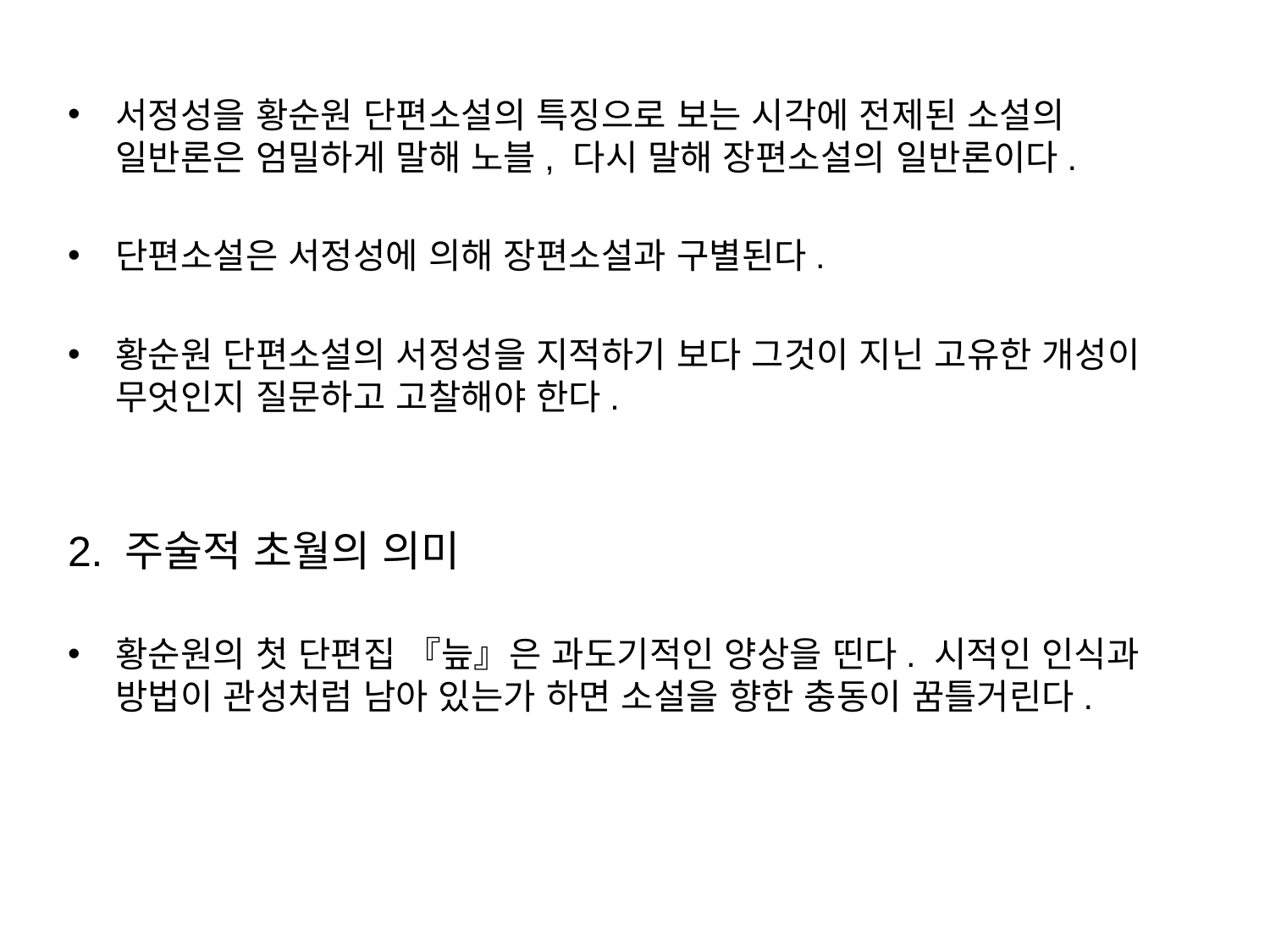

서정성을 황순원 단편소설의 특징으로 보는 시각에 전제된 소설의 일반론은 엄밀하게 말해 노블, 다시 말해 장편소설의 일반론이다.

단편소설은 서정성에 의해 장편소설과 구별된다.

황순원 단편소설의 서정성을 지적하기 보다 그것이 지닌 고유한 개성이 무엇인지 질문하고 고찰해야 한다.

2. 주술적 초월의 의미

황순원의 첫 단편집 『늪』은 과도기적인 양상을 띤다. 시적인 인식과 방법이 관성처럼 남아 있는가 하면 소설을 향한 충동이 꿈틀거린다.